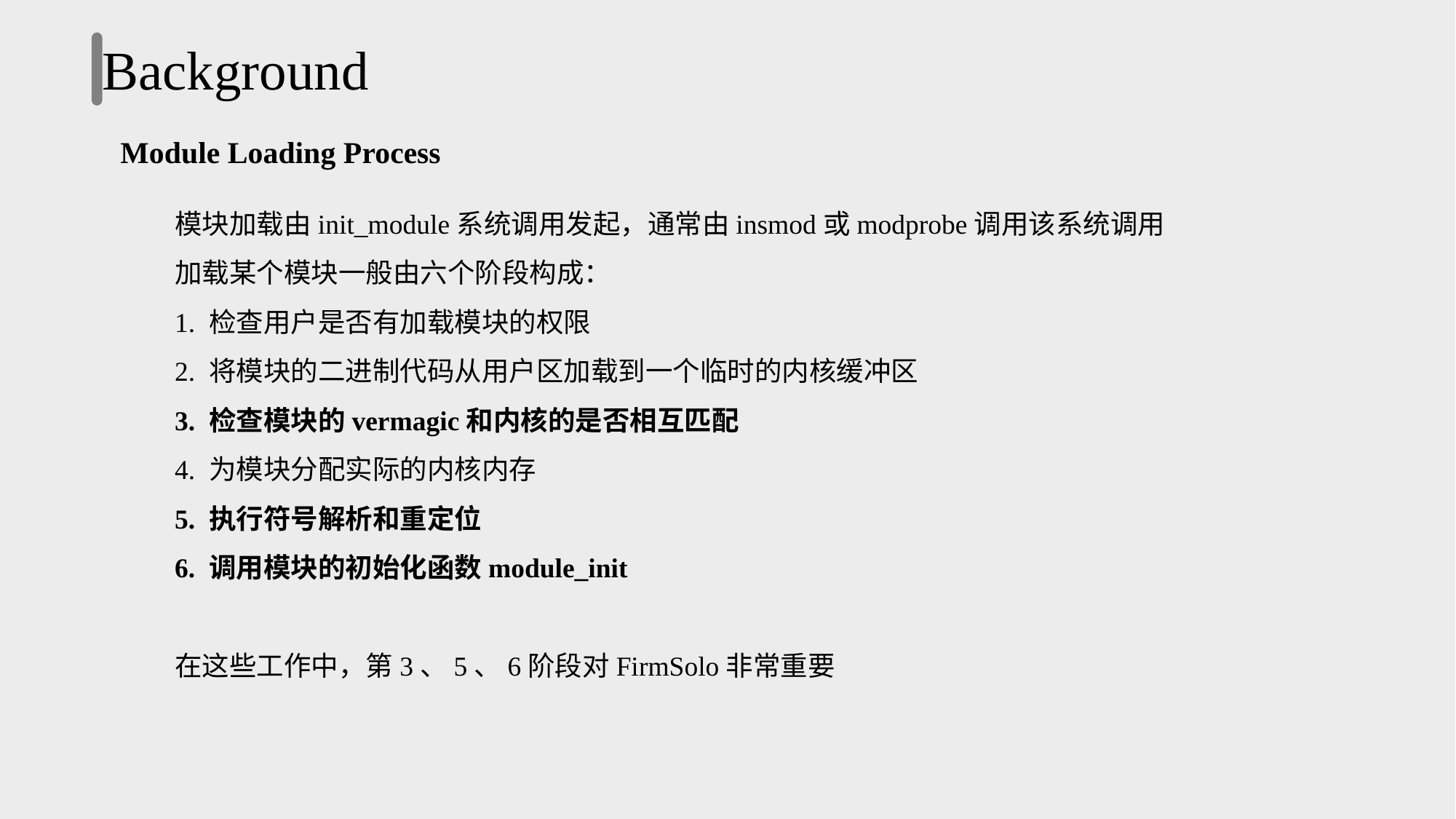

Background

Module Loading Process
模块加载由init_module系统调用发起，通常由insmod或modprobe调用该系统调用
加载某个模块一般由六个阶段构成：
1. 检查用户是否有加载模块的权限
2. 将模块的二进制代码从用户区加载到一个临时的内核缓冲区
3. 检查模块的vermagic和内核的是否相互匹配
4. 为模块分配实际的内核内存
5. 执行符号解析和重定位
6. 调用模块的初始化函数module_init

在这些工作中，第3、5、6阶段对FirmSolo非常重要